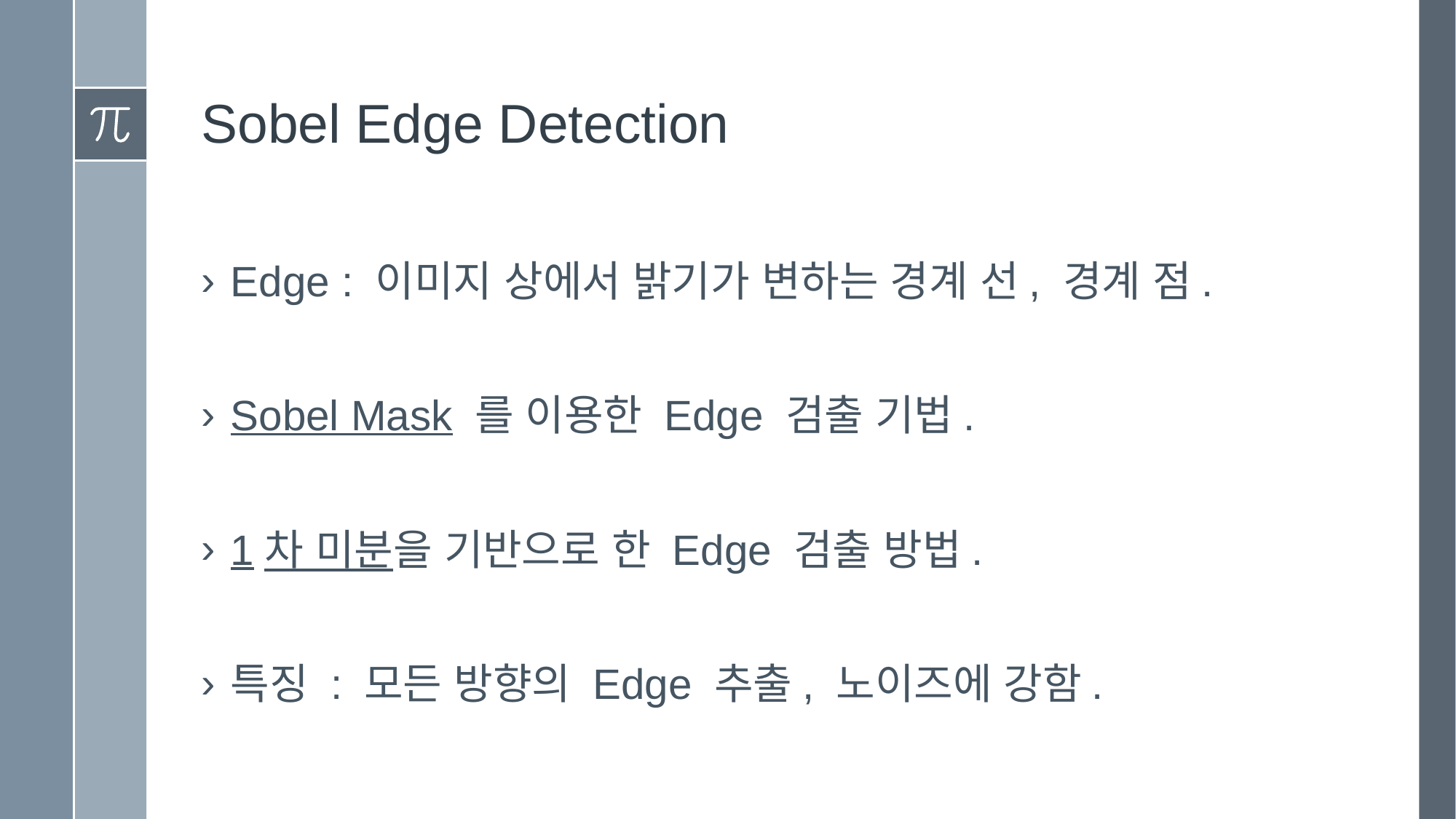

# Sobel Edge Detection
Edge : 이미지 상에서 밝기가 변하는 경계 선, 경계 점.

Sobel Mask 를 이용한 Edge 검출 기법.

1차 미분을 기반으로 한 Edge 검출 방법.

특징 : 모든 방향의 Edge 추출, 노이즈에 강함.